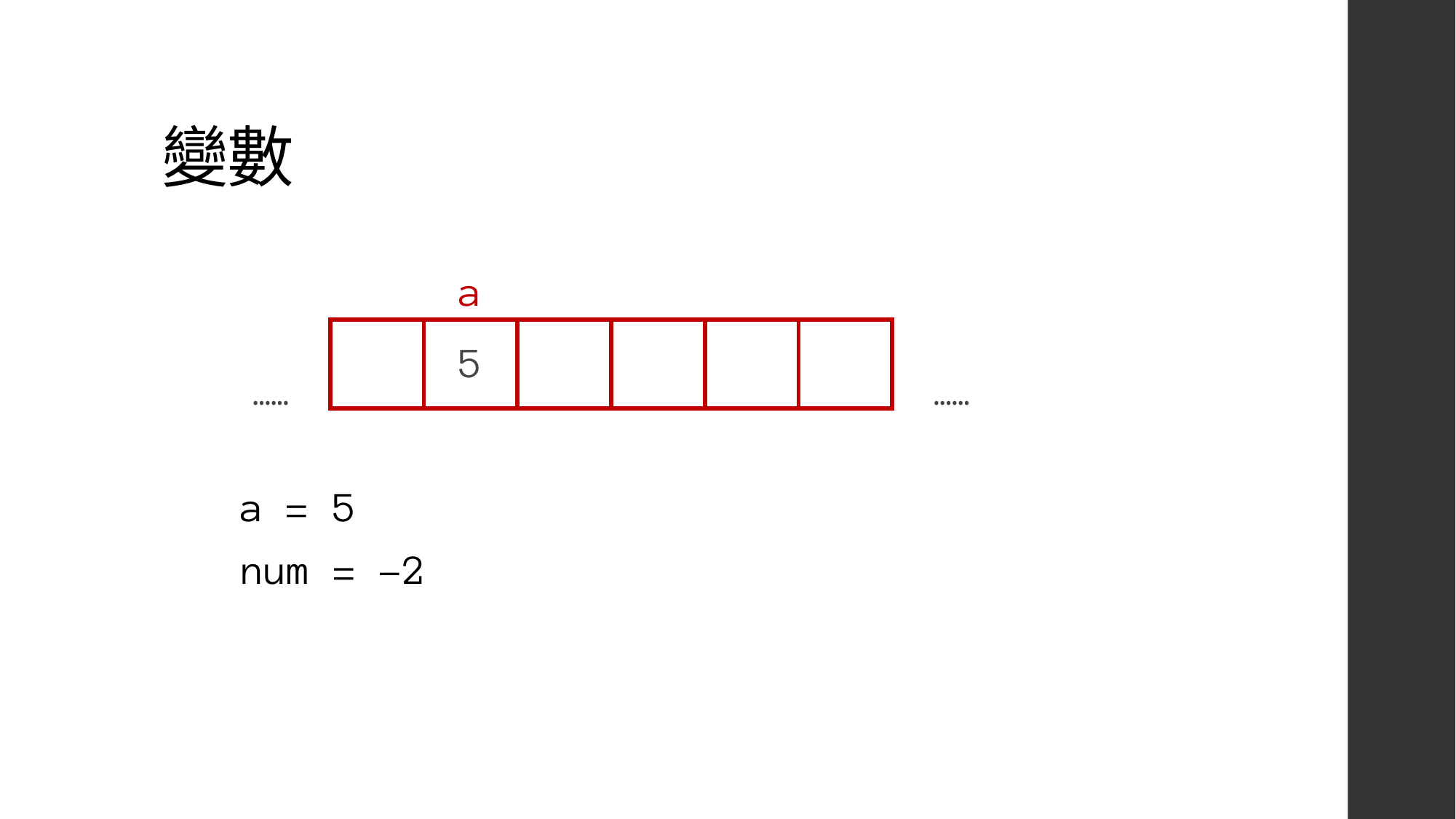

# 變數
|  | a |  |  |  |  |
| --- | --- | --- | --- | --- | --- |
|  | 5 |  |  |  |  |
……
……
a = 5
num = -2